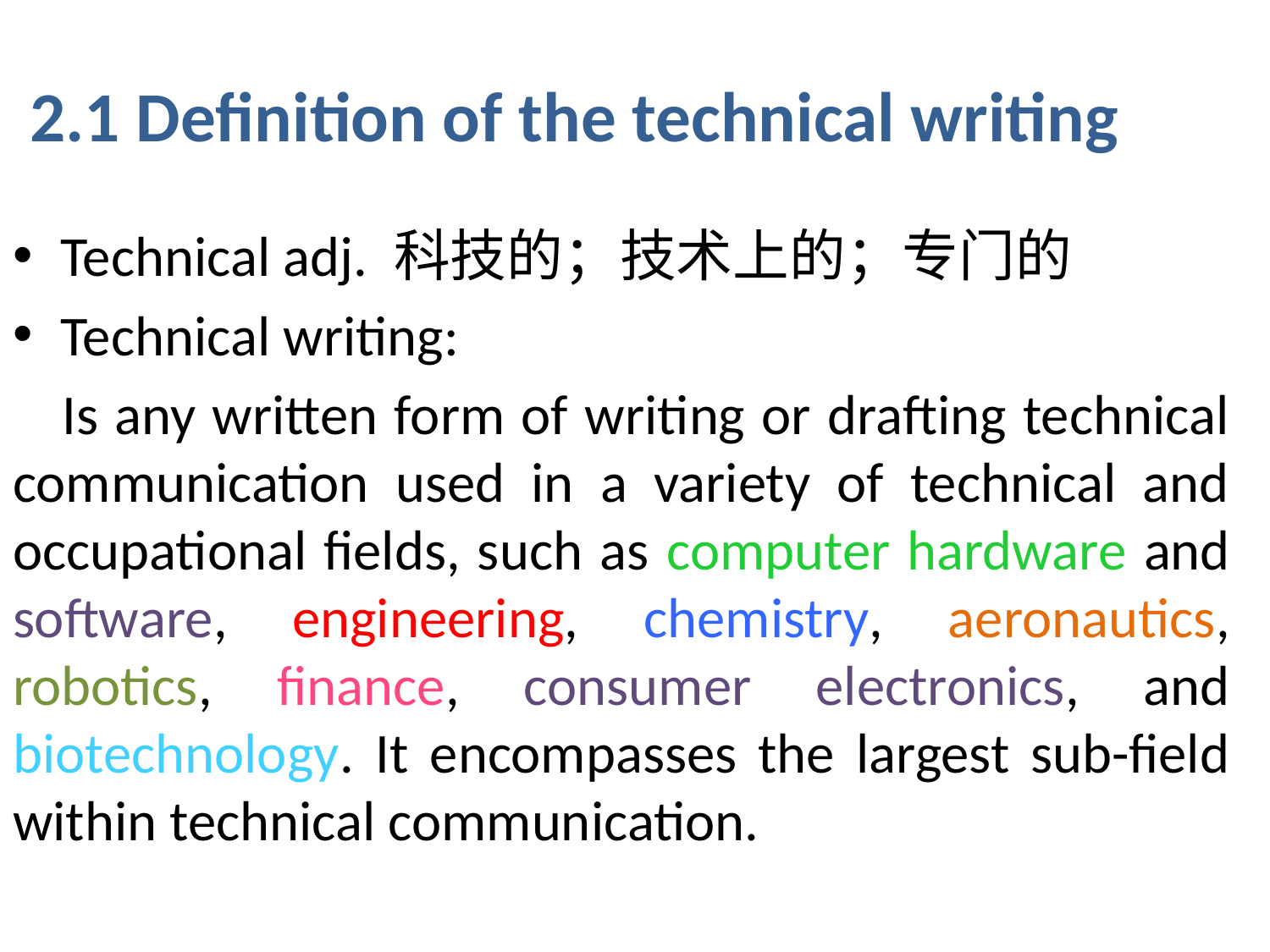

# 2.1 Definition of the technical writing

Technical adj. 科技的；技术上的；专门的
Technical writing:
   Is any written form of writing or drafting technical communication used in a variety of technical and occupational fields, such as computer hardware and software, engineering, chemistry, aeronautics, robotics, finance, consumer electronics, and biotechnology. It encompasses the largest sub-field within technical communication.